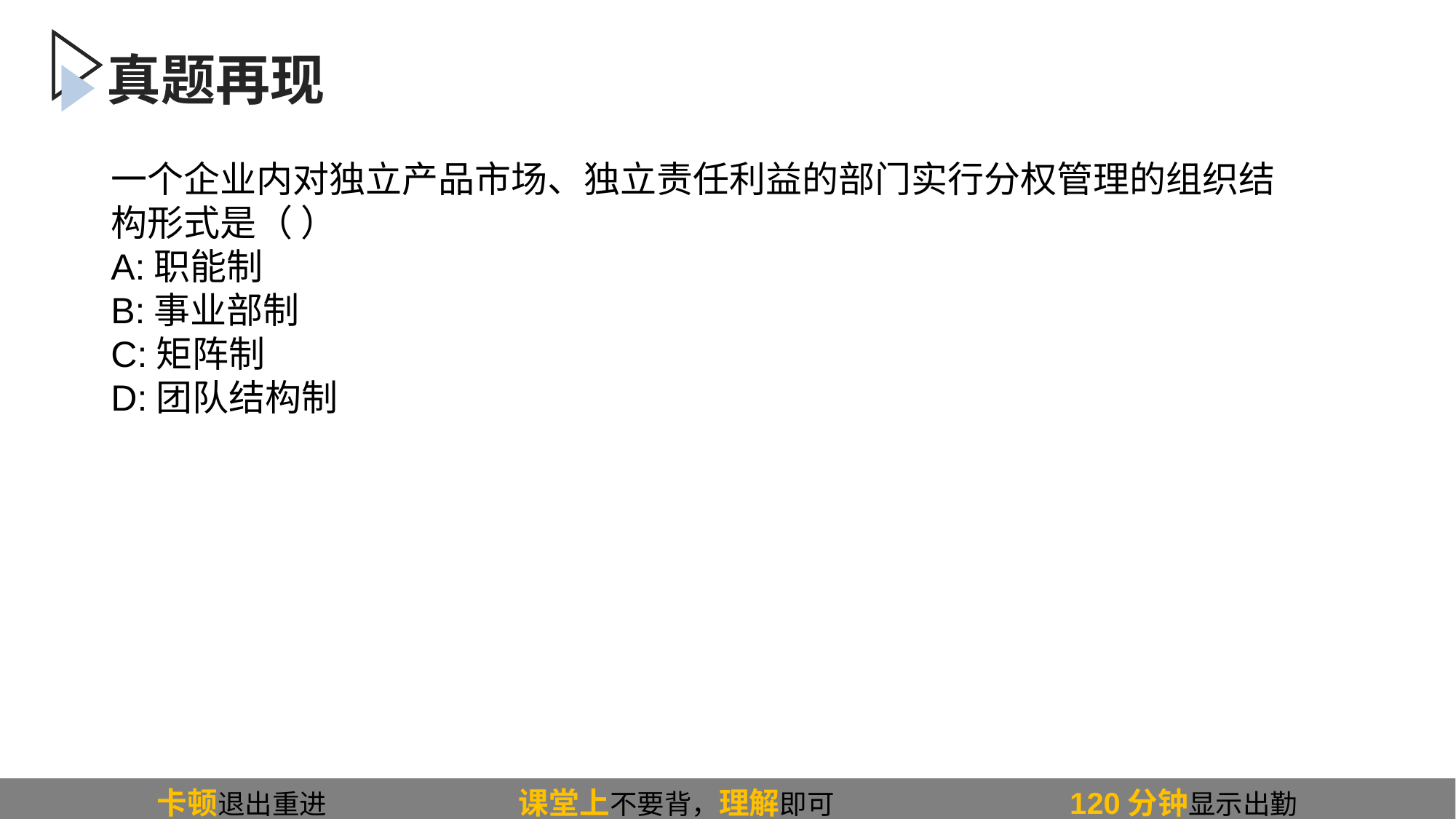

# 真题再现
一个企业内对独立产品市场、独立责任利益的部门实行分权管理的组织结构形式是（ ）
A:职能制
B:事业部制
C:矩阵制
D:团队结构制